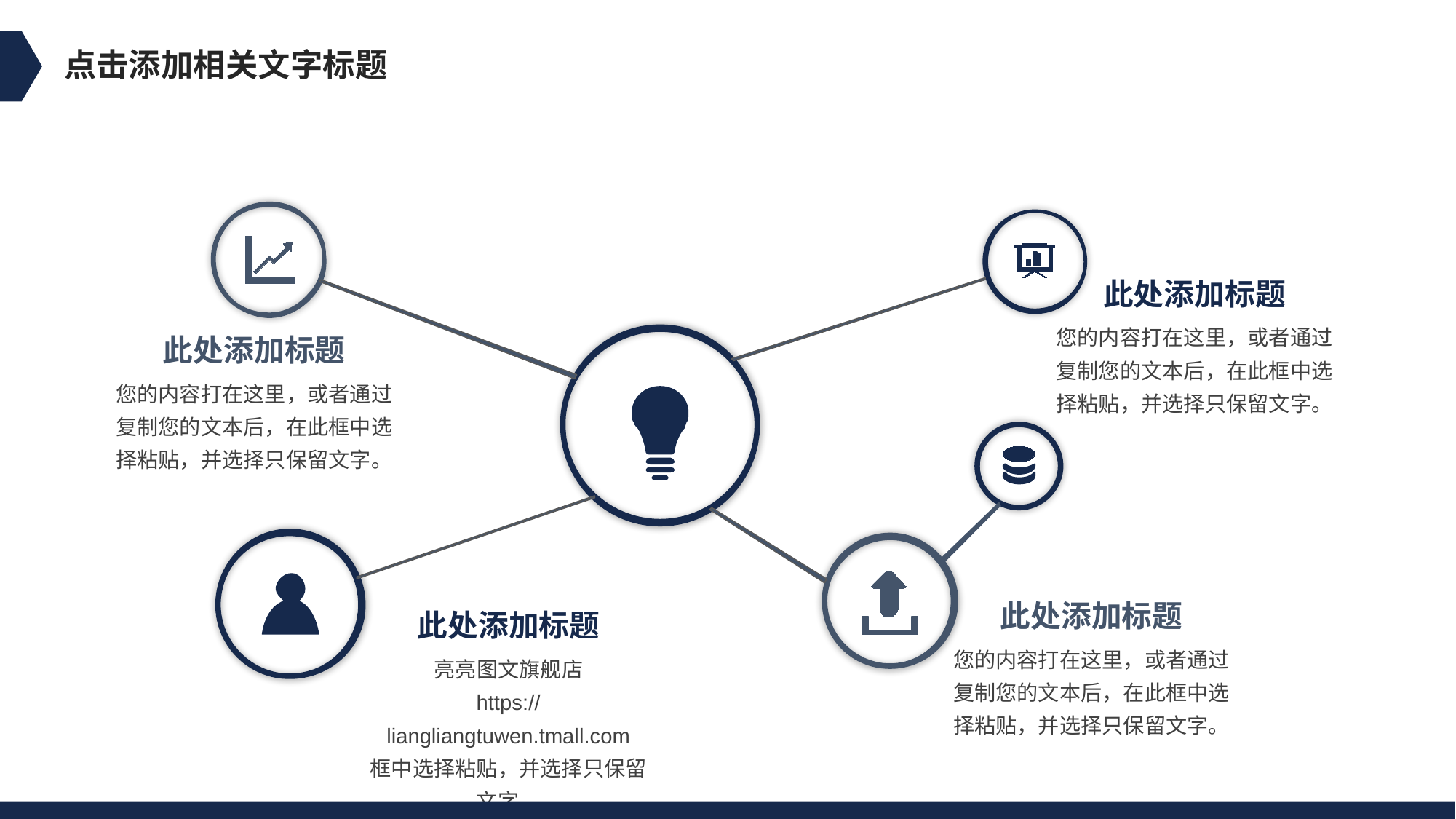

点击添加相关文字标题

此处添加标题

您的内容打在这里，或者通过复制您的文本后，在此框中选择粘贴，并选择只保留文字。

此处添加标题
您的内容打在这里，或者通过复制您的文本后，在此框中选择粘贴，并选择只保留文字。

此处添加标题
此处添加标题
您的内容打在这里，或者通过复制您的文本后，在此框中选择粘贴，并选择只保留文字。
亮亮图文旗舰店
https://liangliangtuwen.tmall.com
框中选择粘贴，并选择只保留文字。